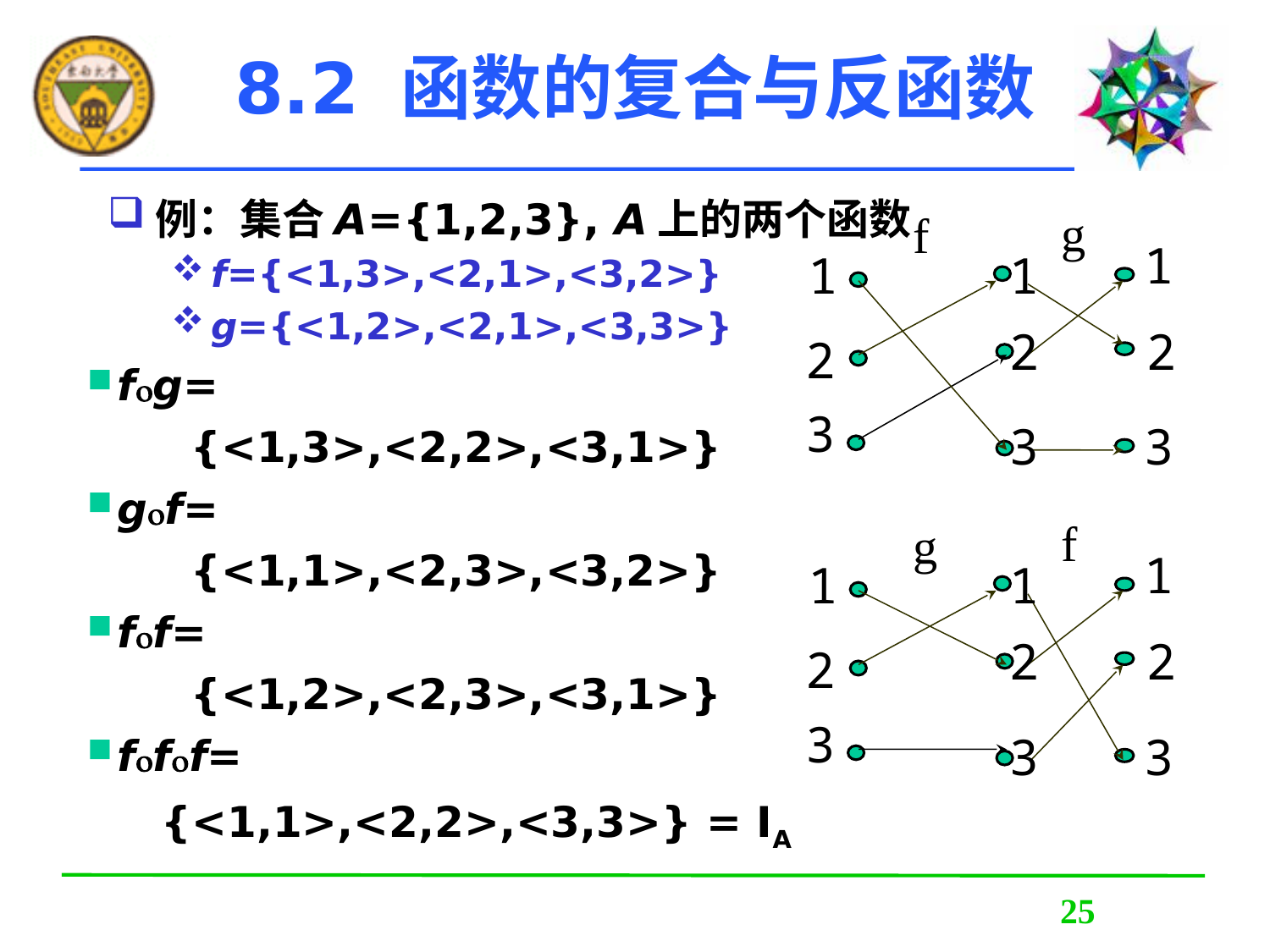

# 8.2 函数的复合与反函数
例：集合A={1,2,3}, A上的两个函数
f={<1,3>,<2,1>,<3,2>}
g={<1,2>,<2,1>,<3,3>}

g
f
1
1
1

2
2
2

3
3
3

fοg=
       {<1,3>,<2,2>,<3,1>}
gοf=
       {<1,1>,<2,3>,<3,2>}
fοf=
       {<1,2>,<2,3>,<3,1>}
fοfοf=
     {<1,1>,<2,2>,<3,3>} = IA
f
g
1
1
1

2
2
2
3
3
3